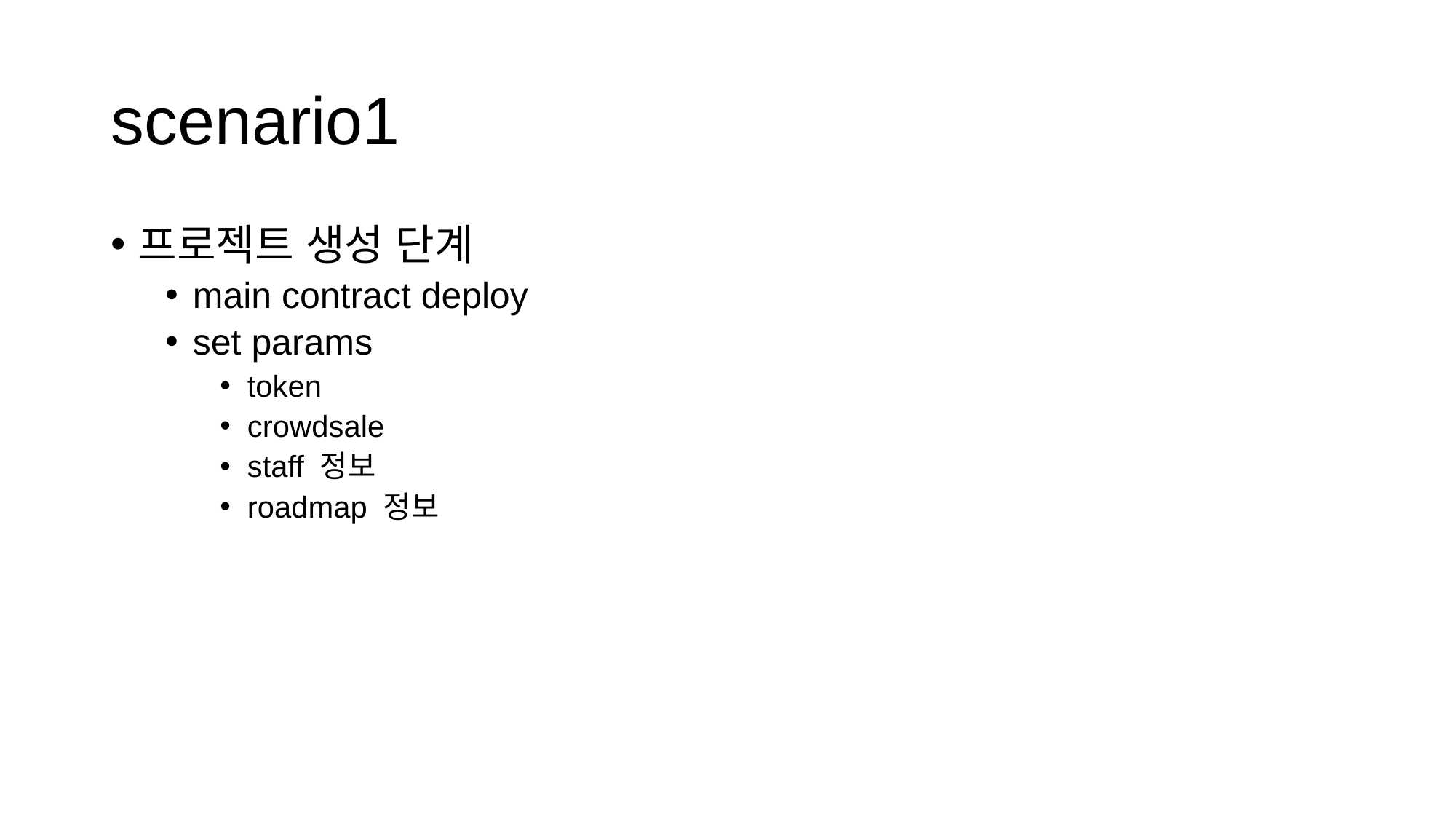

# scenario1
프로젝트 생성 단계
main contract deploy
set params
token
crowdsale
staff 정보
roadmap 정보